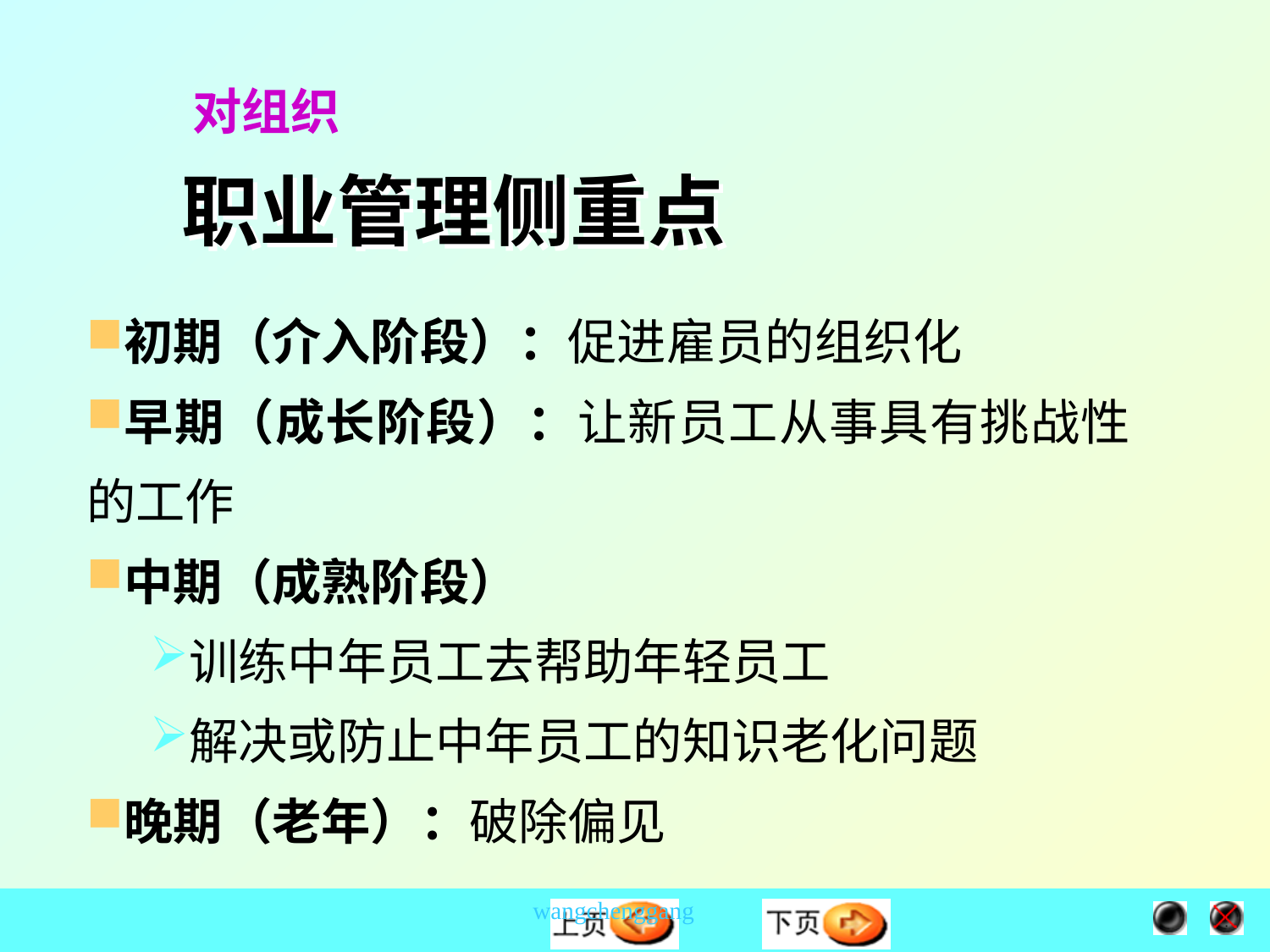

对组织
职业管理侧重点
初期（介入阶段）：促进雇员的组织化
早期（成长阶段）：让新员工从事具有挑战性的工作
中期（成熟阶段）
训练中年员工去帮助年轻员工
解决或防止中年员工的知识老化问题
晚期（老年）：破除偏见
wangchenggang